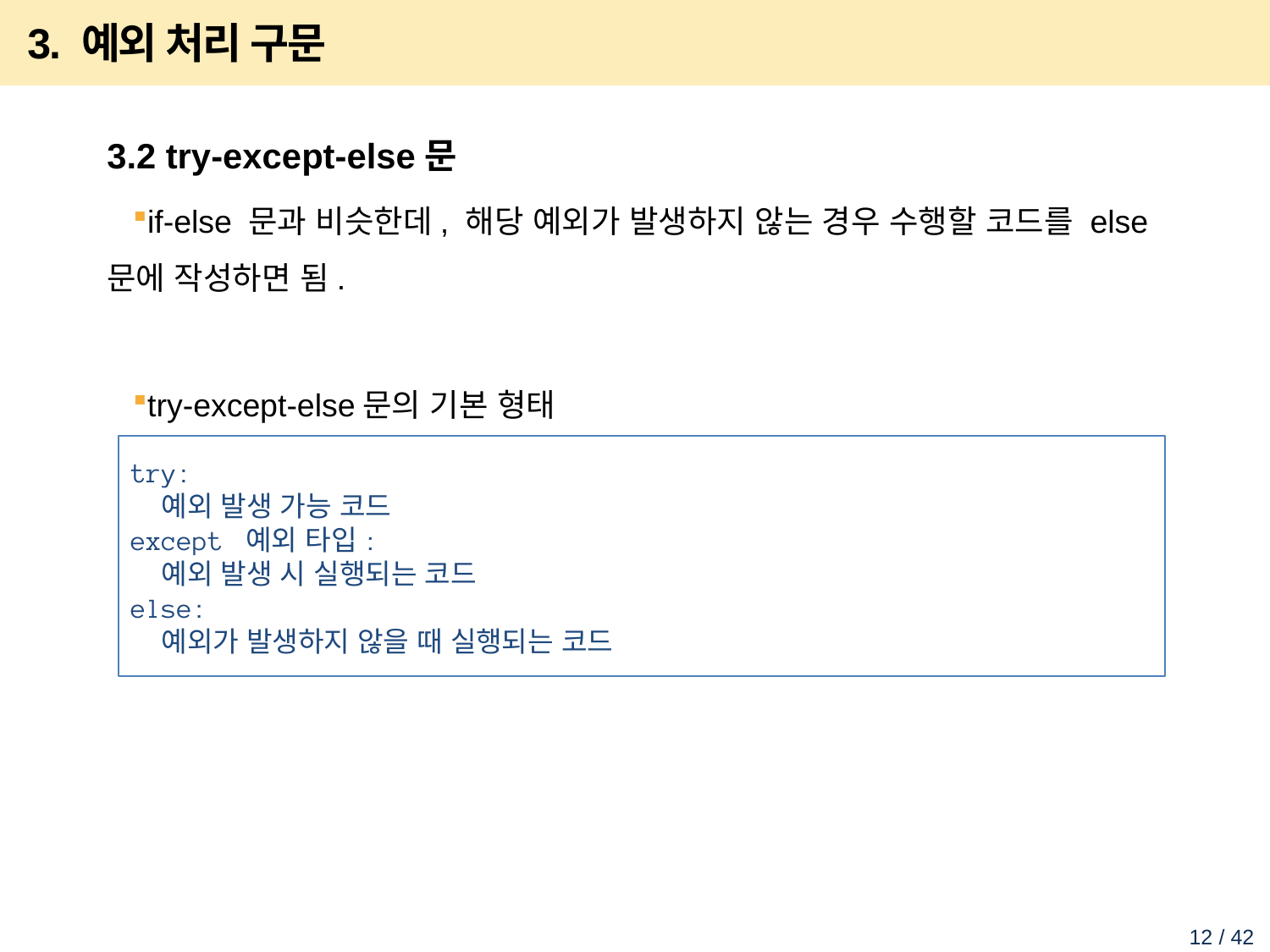

# 3. 예외 처리 구문
3.2 try-except-else문
if-else 문과 비슷한데, 해당 예외가 발생하지 않는 경우 수행할 코드를 else문에 작성하면 됨.

try-except-else문의 기본 형태
try:
   예외 발생 가능 코드
except 예외 타입:
   예외 발생 시 실행되는 코드
else:
   예외가 발생하지 않을 때 실행되는 코드